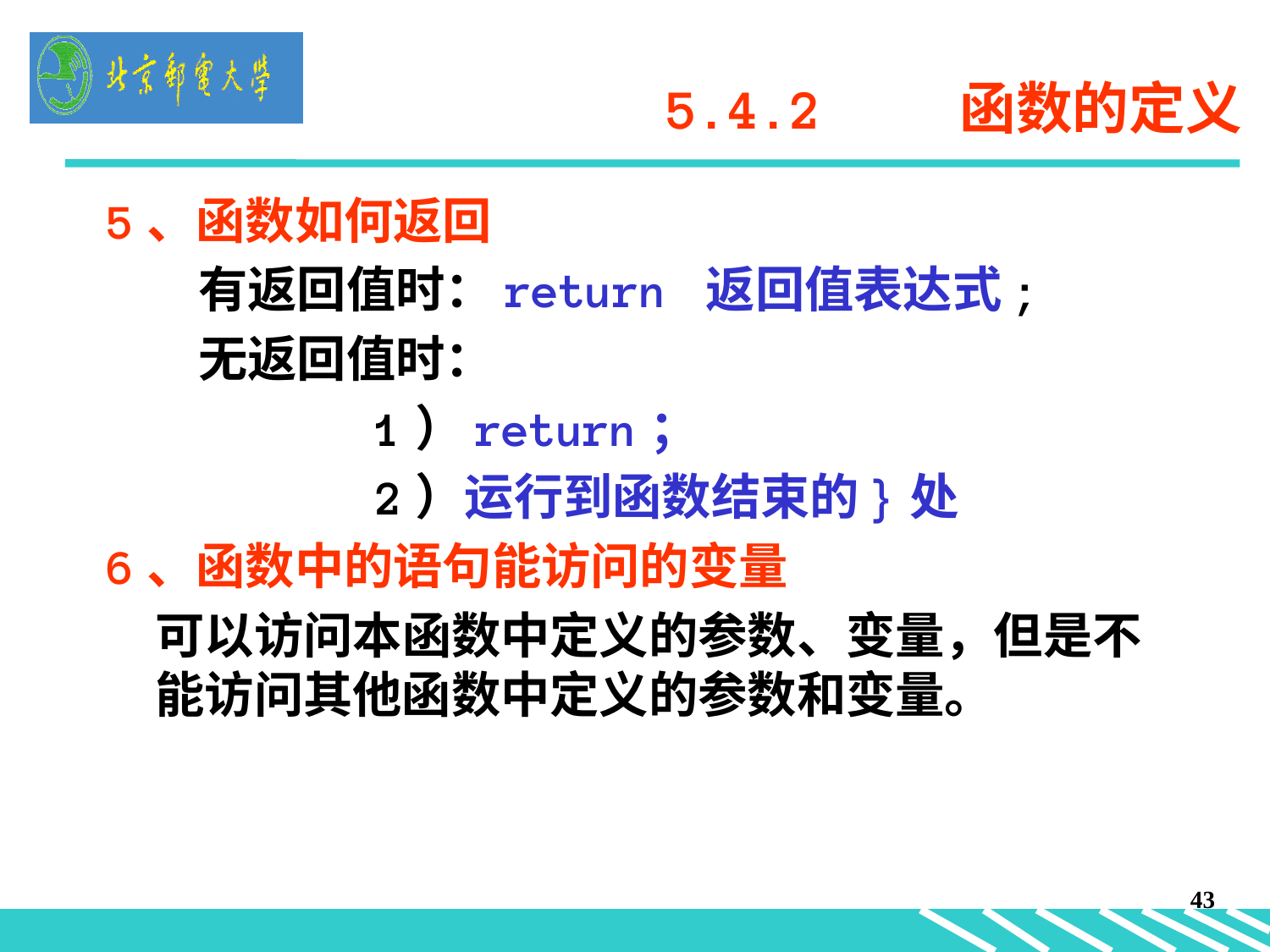

# 5.4.2    函数的定义
5、函数如何返回
       有返回值时：return 返回值表达式;
       无返回值时：
          1）return；
          2）运行到函数结束的}处
6、函数中的语句能访问的变量
	可以访问本函数中定义的参数、变量，但是不能访问其他函数中定义的参数和变量。
43